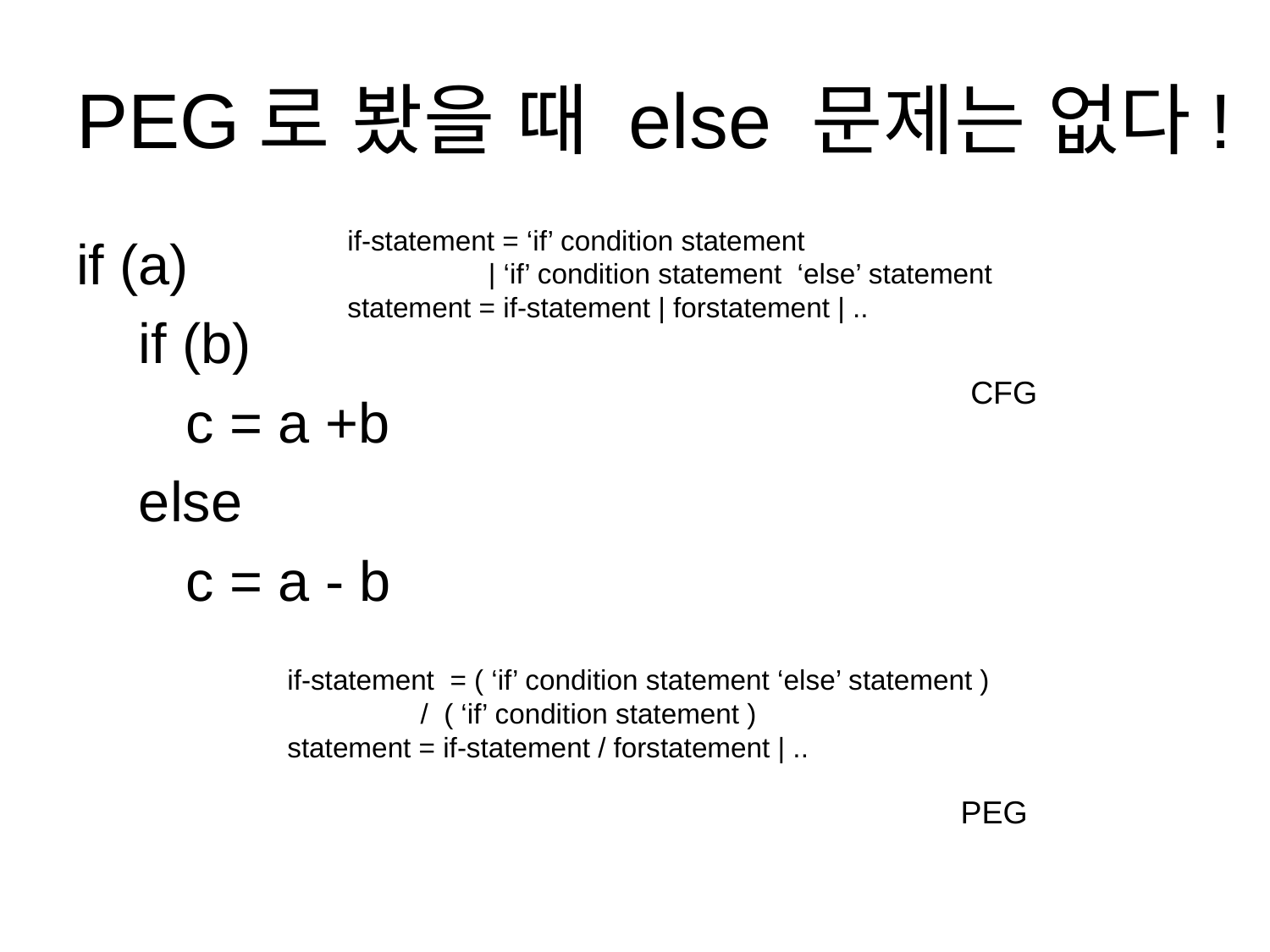

# PEG로 봤을 때 else 문제는 없다!
if-statement = ‘if’ condition statement
                  | ‘if’ condition statement  ‘else’ statement
statement = if-statement | forstatement | ..
if (a)
    if (b)
       c = a +b
    else
       c = a - b

CFG
if-statement  = ( ‘if’ condition statement ‘else’ statement )
                 /  ( ‘if’ condition statement )
statement = if-statement / forstatement | ..

PEG